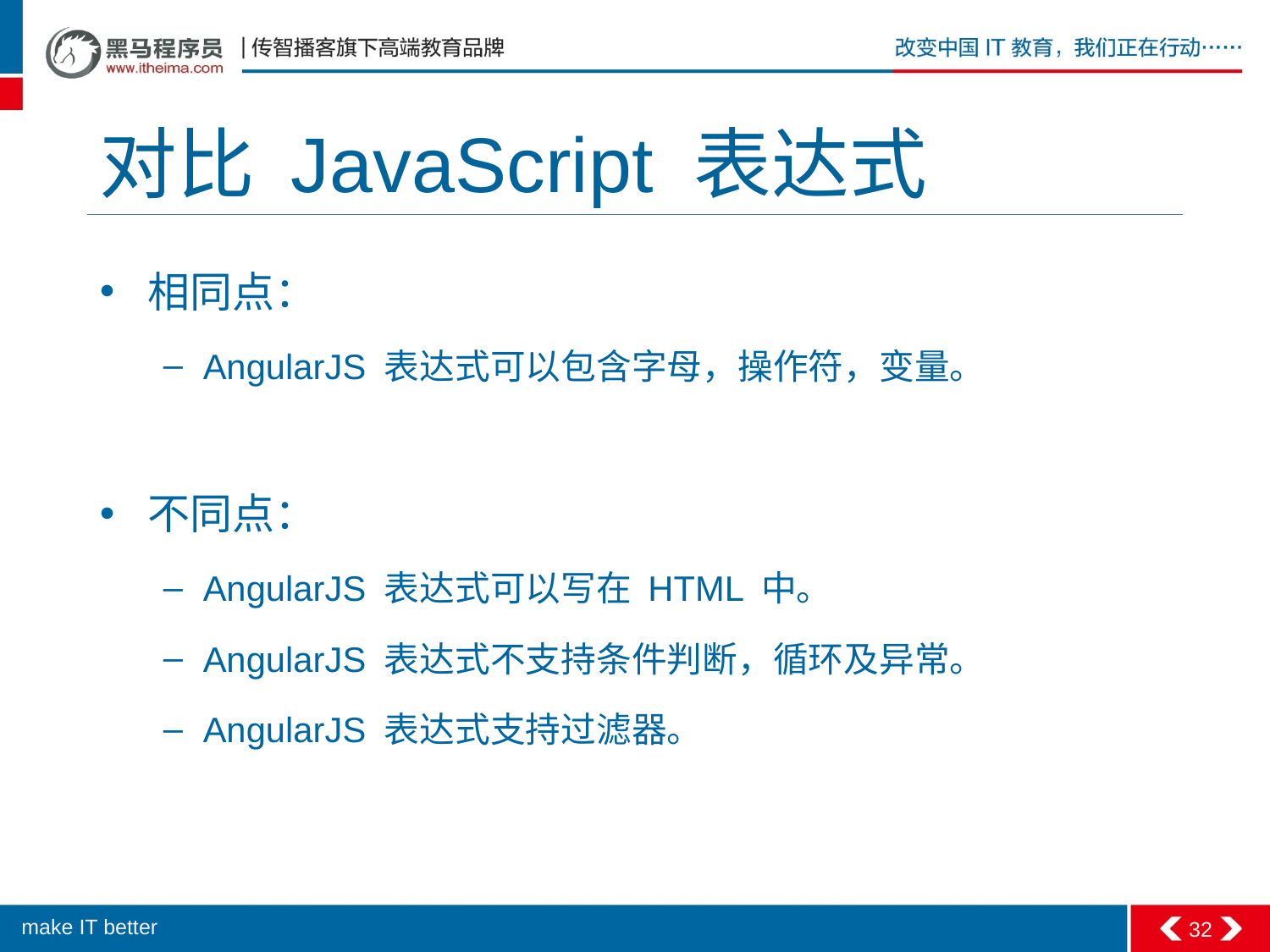

# 对比 JavaScript 表达式
相同点：
AngularJS 表达式可以包含字母，操作符，变量。

不同点：
AngularJS 表达式可以写在 HTML 中。
AngularJS 表达式不支持条件判断，循环及异常。
AngularJS 表达式支持过滤器。
32

make IT better